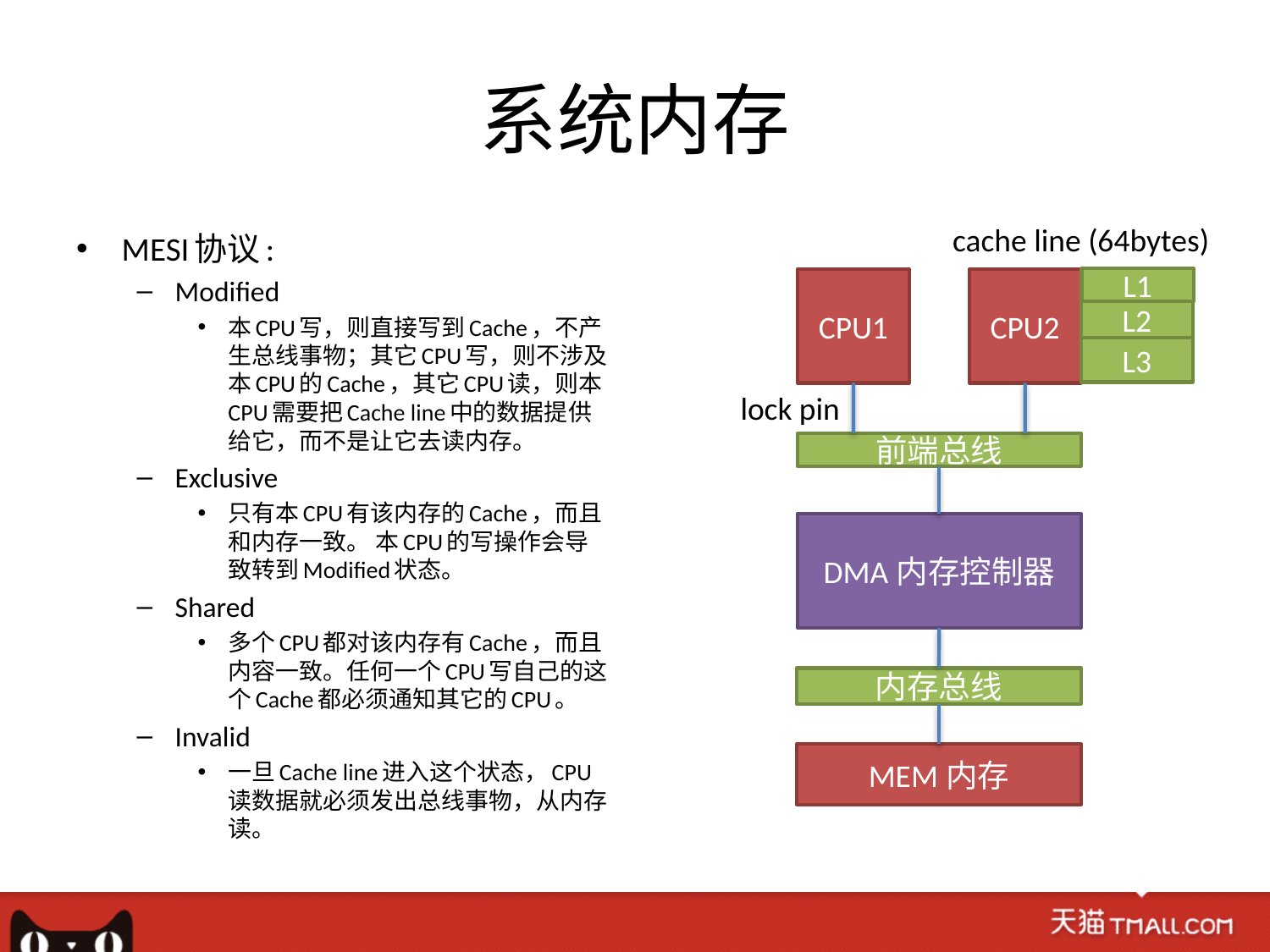

# 系统内存
cache line (64bytes)
MESI协议:
Modified
本CPU写，则直接写到Cache，不产生总线事物；其它CPU写，则不涉及本CPU的Cache，其它CPU读，则本CPU需要把Cache line中的数据提供给它，而不是让它去读内存。
Exclusive
只有本CPU有该内存的Cache，而且和内存一致。 本CPU的写操作会导致转到Modified状态。
Shared
多个CPU都对该内存有Cache，而且内容一致。任何一个CPU写自己的这个Cache都必须通知其它的CPU。
Invalid
一旦Cache line进入这个状态，CPU读数据就必须发出总线事物，从内存读。

L1
CPU1
CPU2
L2
L3
lock pin
前端总线
DMA内存控制器
内存总线
MEM内存